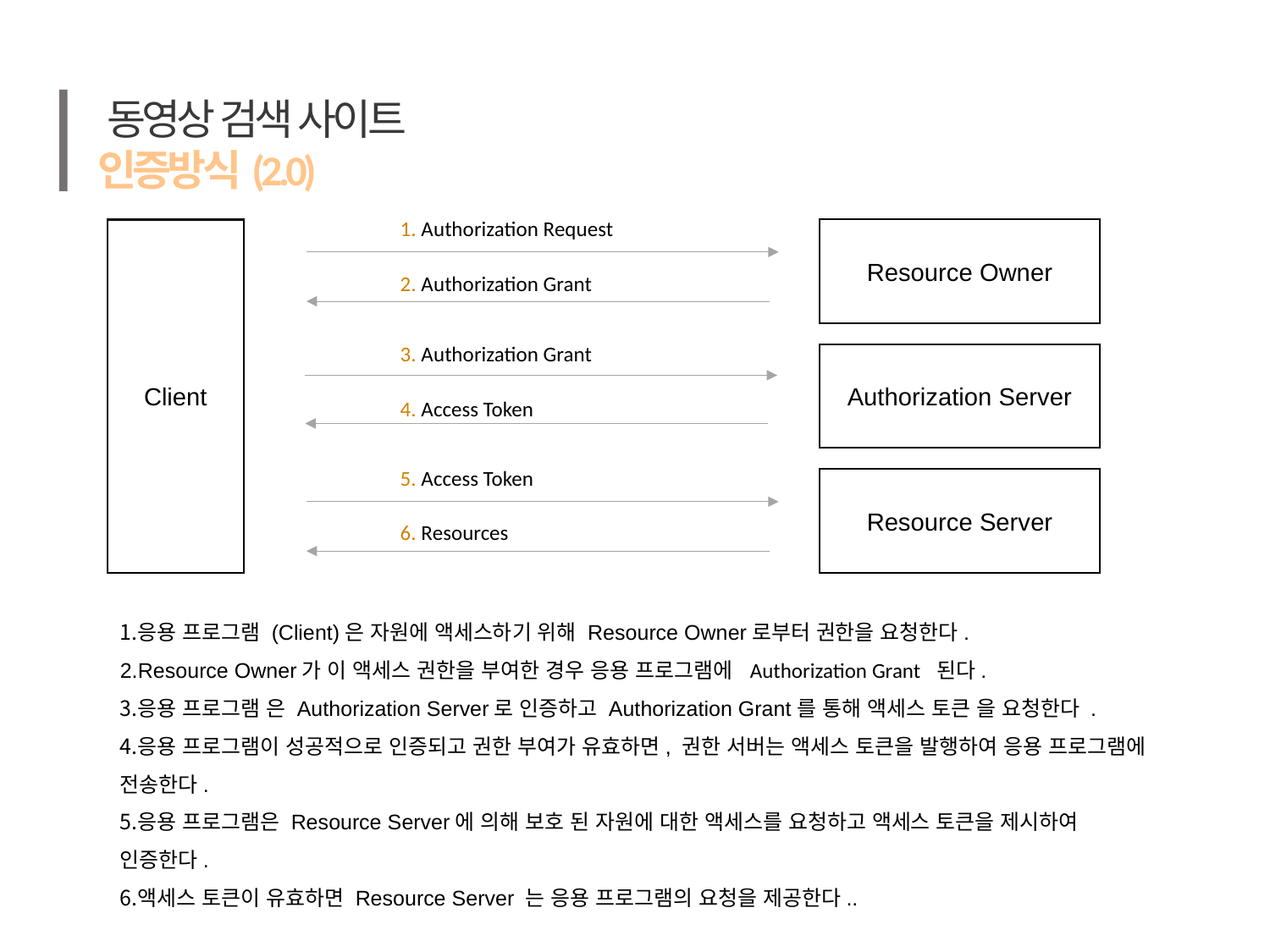

# 동영상 검색 사이트

인증방식(2.0)
1. Authorization Request
Client
Resource Owner
2. Authorization Grant
3. Authorization Grant
Authorization Server
4. Access Token
5. Access Token
Resource Server
6. Resources
응용 프로그램 (Client)은 자원에 액세스하기 위해 Resource Owner로부터 권한을 요청한다.
Resource Owner가 이 액세스 권한을 부여한 경우 응용 프로그램에  Authorization Grant  된다.
응용 프로그램 은 Authorization Server로 인증하고 Authorization Grant를 통해 액세스 토큰 을 요청한다 .
응용 프로그램이 성공적으로 인증되고 권한 부여가 유효하면, 권한 서버는 액세스 토큰을 발행하여 응용 프로그램에 전송한다.
응용 프로그램은 Resource Server에 의해 보호 된 자원에 대한 액세스를 요청하고 액세스 토큰을 제시하여 인증한다.
액세스 토큰이 유효하면 Resource Server 는 응용 프로그램의 요청을 제공한다..